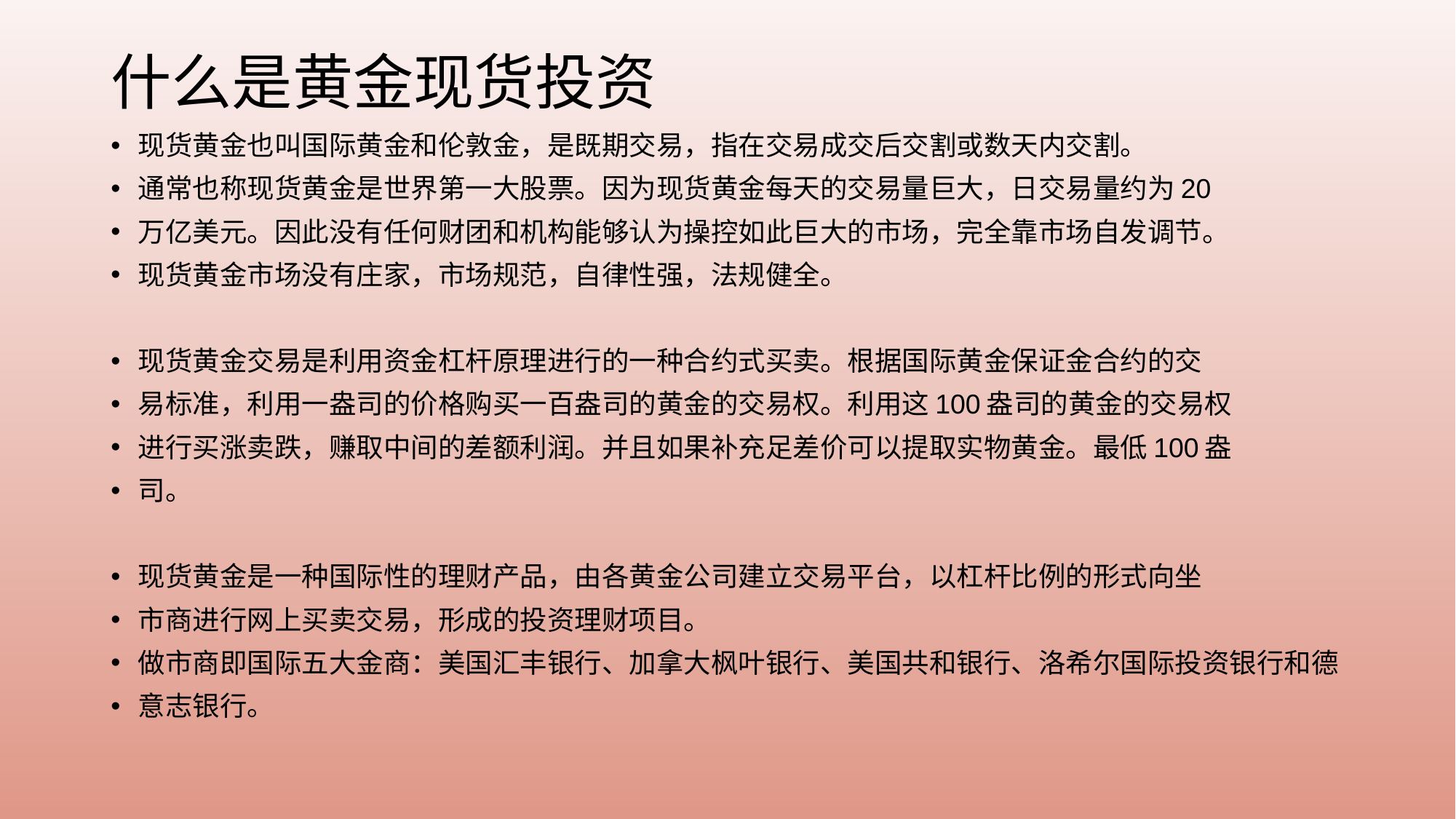

# 什么是黄金现货投资
现货黄金也叫国际黄金和伦敦金，是既期交易，指在交易成交后交割或数天内交割。
通常也称现货黄金是世界第一大股票。因为现货黄金每天的交易量巨大，日交易量约为20
万亿美元。因此没有任何财团和机构能够认为操控如此巨大的市场，完全靠市场自发调节。
现货黄金市场没有庄家，市场规范，自律性强，法规健全。

现货黄金交易是利用资金杠杆原理进行的一种合约式买卖。根据国际黄金保证金合约的交
易标准，利用一盎司的价格购买一百盎司的黄金的交易权。利用这100盎司的黄金的交易权
进行买涨卖跌，赚取中间的差额利润。并且如果补充足差价可以提取实物黄金。最低100盎
司。

现货黄金是一种国际性的理财产品，由各黄金公司建立交易平台，以杠杆比例的形式向坐
市商进行网上买卖交易，形成的投资理财项目。
做市商即国际五大金商：美国汇丰银行、加拿大枫叶银行、美国共和银行、洛希尔国际投资银行和德
意志银行。